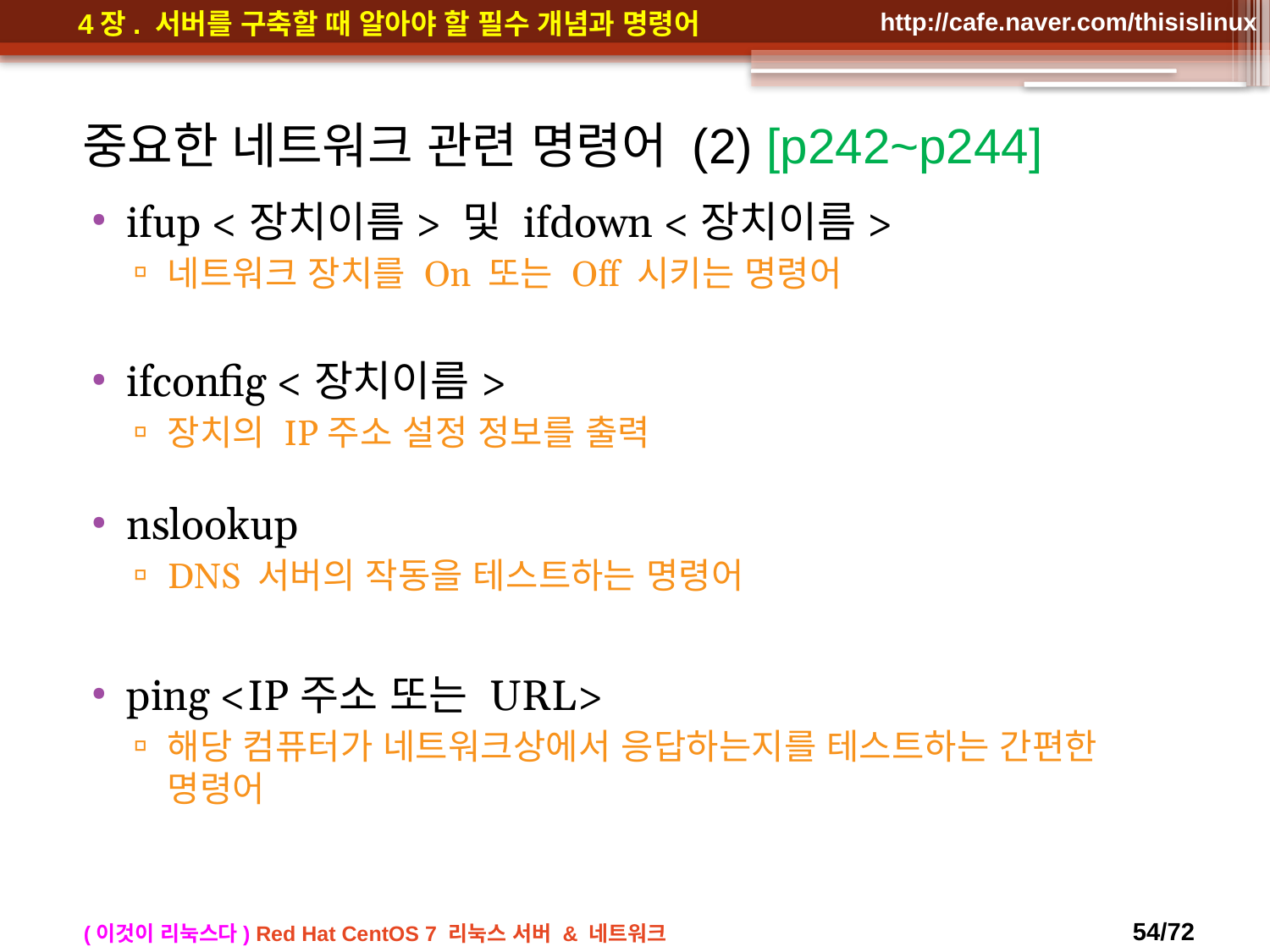

# 중요한 네트워크 관련 명령어 (2) [p242~p244]
ifup <장치이름> 및 ifdown <장치이름>
네트워크 장치를 On 또는 Off 시키는 명령어

ifconfig <장치이름>
장치의 IP주소 설정 정보를 출력

nslookup
DNS 서버의 작동을 테스트하는 명령어

ping <IP주소 또는 URL>
해당 컴퓨터가 네트워크상에서 응답하는지를 테스트하는 간편한 명령어